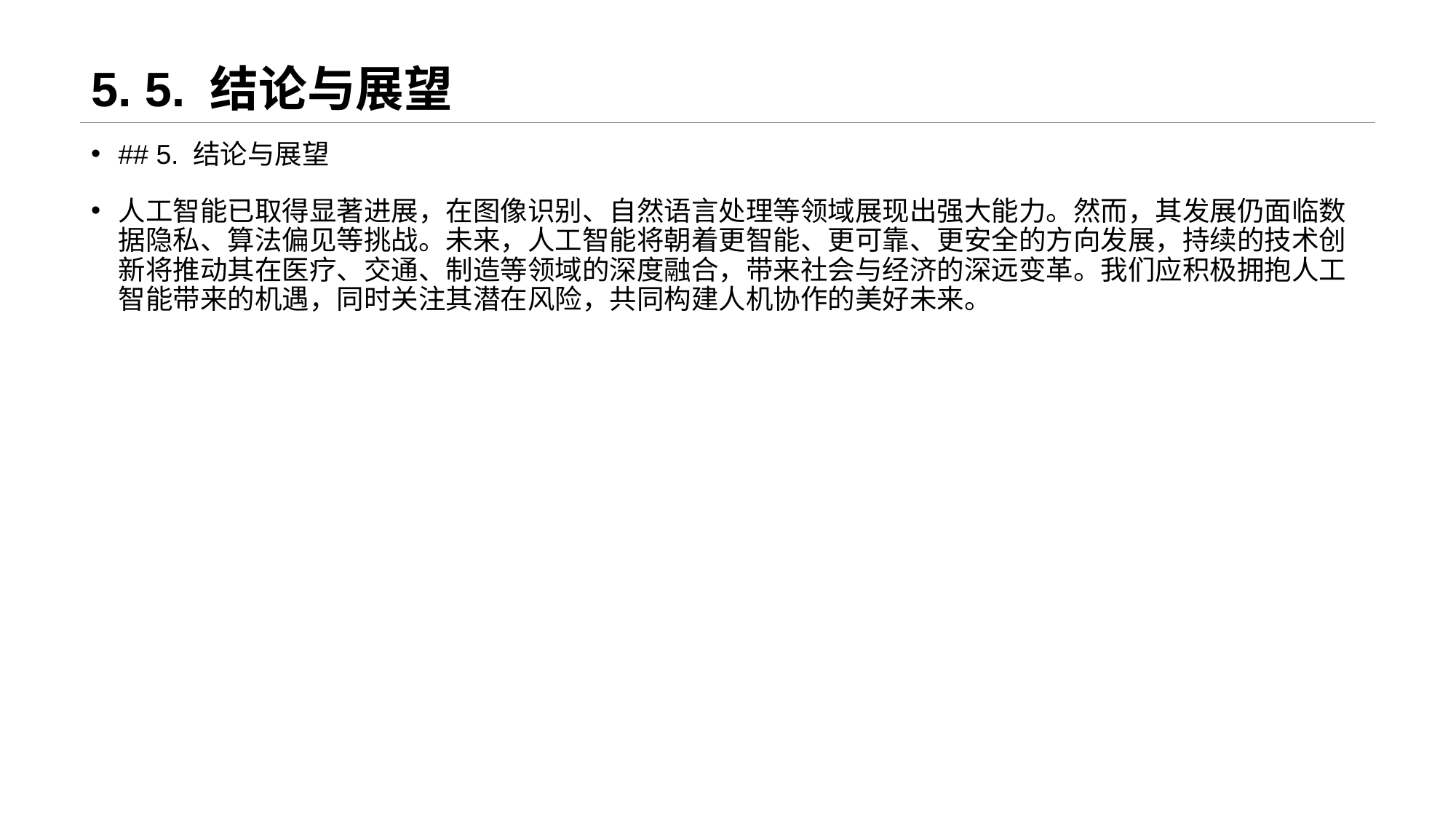

# 5. 5. 结论与展望
## 5. 结论与展望
人工智能已取得显著进展，在图像识别、自然语言处理等领域展现出强大能力。然而，其发展仍面临数据隐私、算法偏见等挑战。未来，人工智能将朝着更智能、更可靠、更安全的方向发展，持续的技术创新将推动其在医疗、交通、制造等领域的深度融合，带来社会与经济的深远变革。我们应积极拥抱人工智能带来的机遇，同时关注其潜在风险，共同构建人机协作的美好未来。